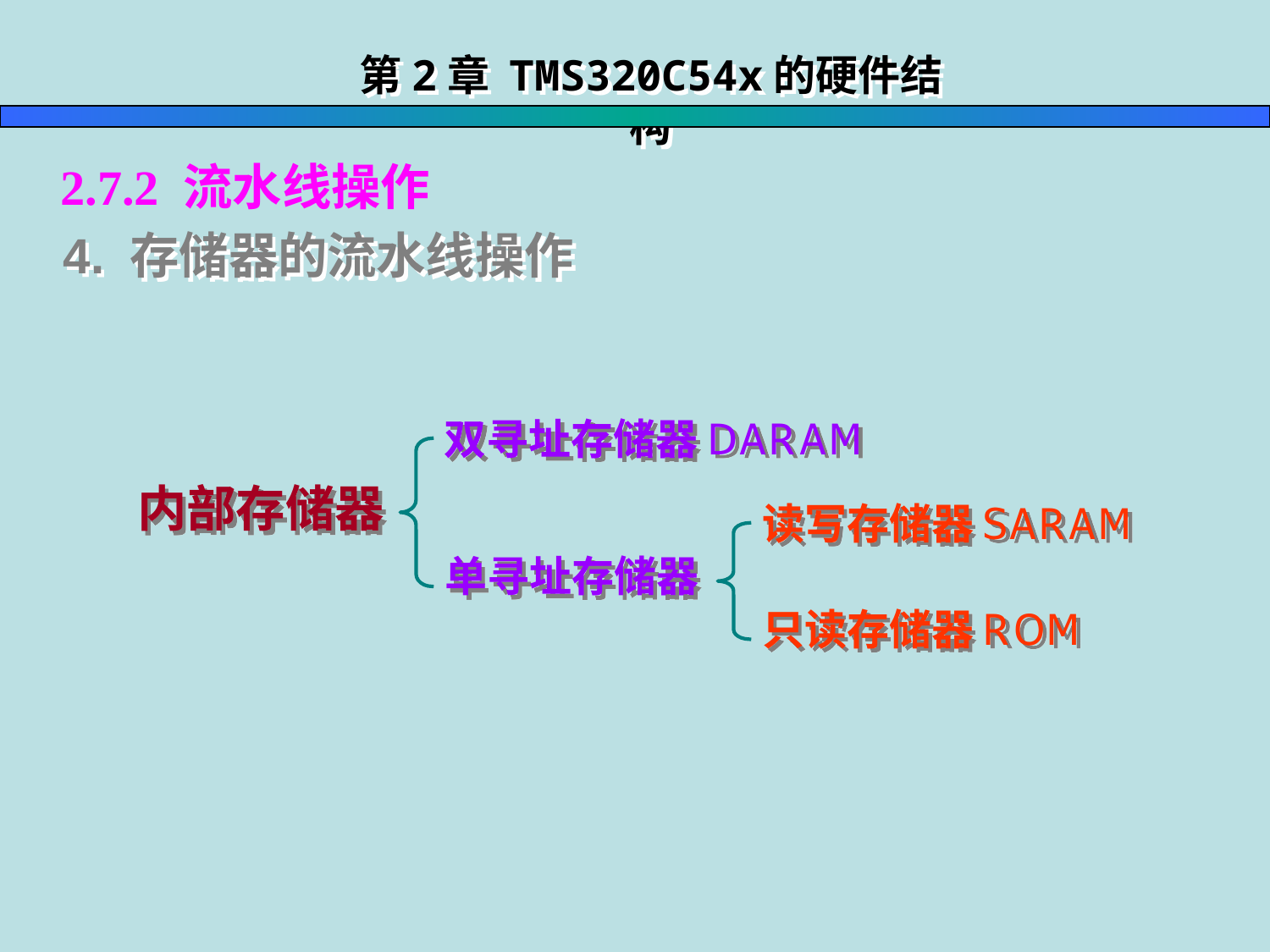

第2章 TMS320C54x的硬件结构

2.7.2 流水线操作
4. 存储器的流水线操作
双寻址存储器DARAM

内部存储器
读写存储器SARAM

单寻址存储器
只读存储器ROM
147